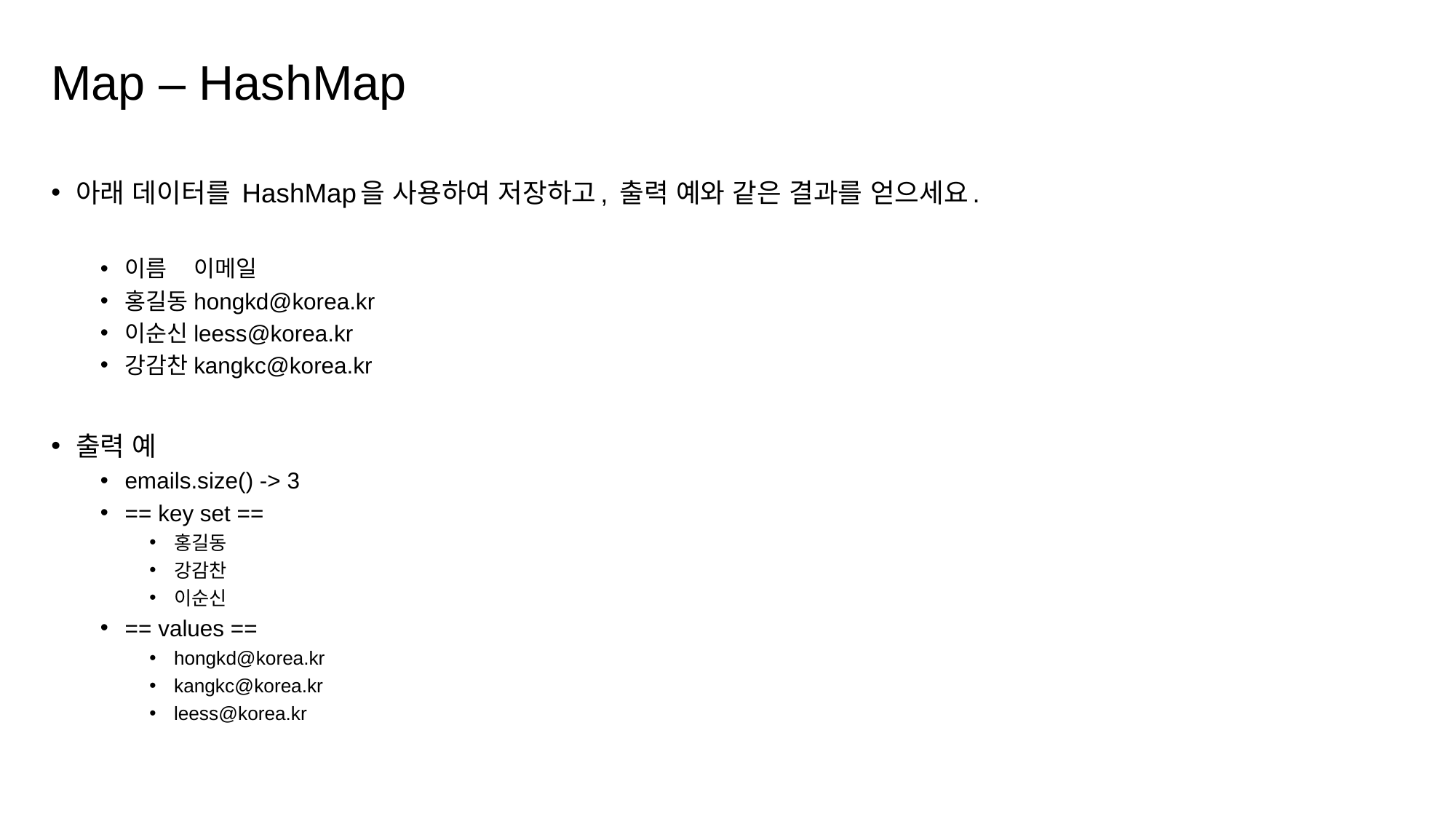

# Map – HashMap
아래 데이터를 HashMap을 사용하여 저장하고, 출력 예와 같은 결과를 얻으세요.

이름	이메일
홍길동	hongkd@korea.kr
이순신	leess@korea.kr
강감찬	kangkc@korea.kr

출력 예
emails.size() -> 3
== key set ==
홍길동
강감찬
이순신
== values ==
hongkd@korea.kr
kangkc@korea.kr
leess@korea.kr